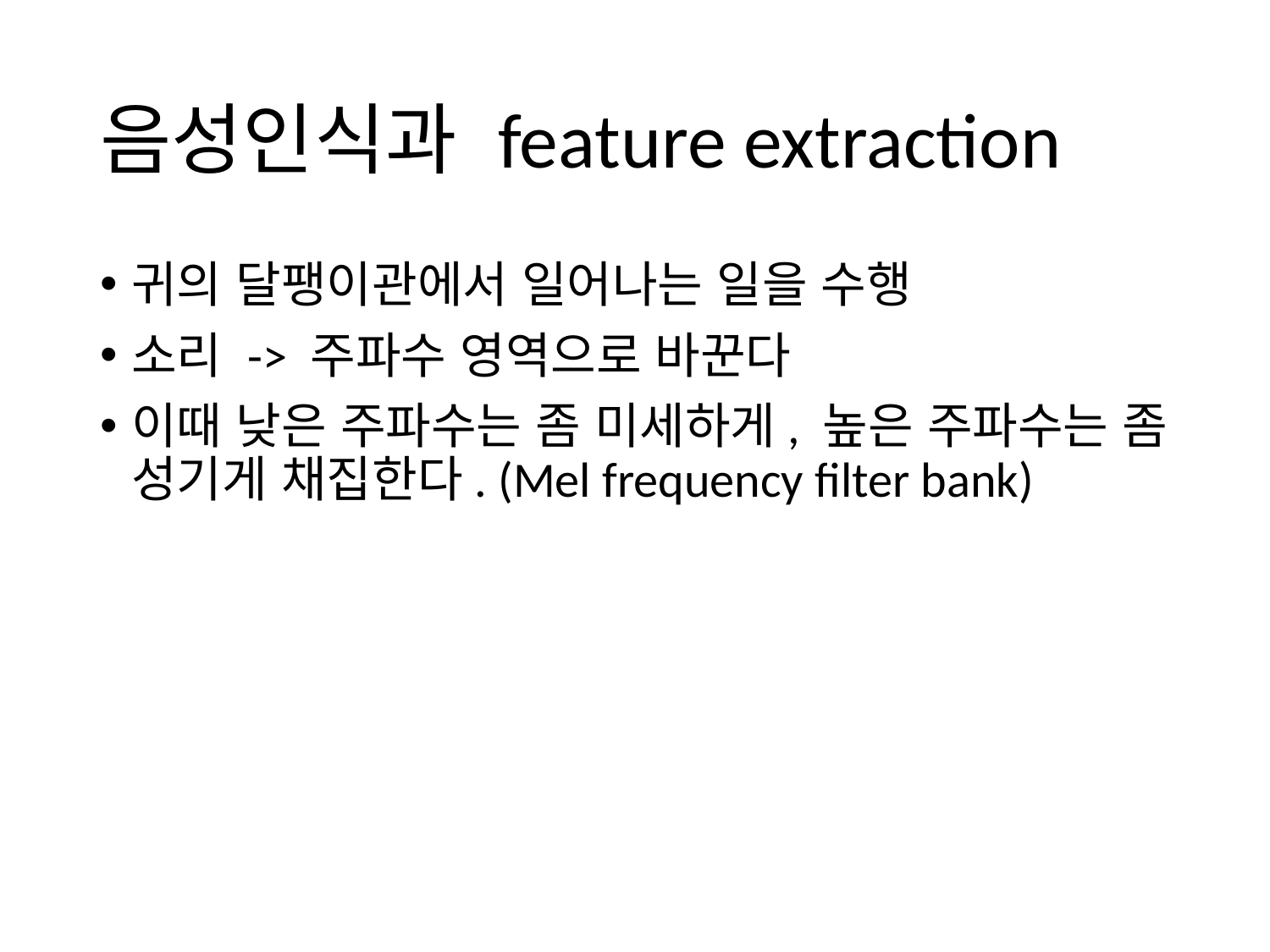

# 음성인식과 feature extraction
귀의 달팽이관에서 일어나는 일을 수행
소리 -> 주파수 영역으로 바꾼다
이때 낮은 주파수는 좀 미세하게, 높은 주파수는 좀 성기게 채집한다. (Mel frequency filter bank)